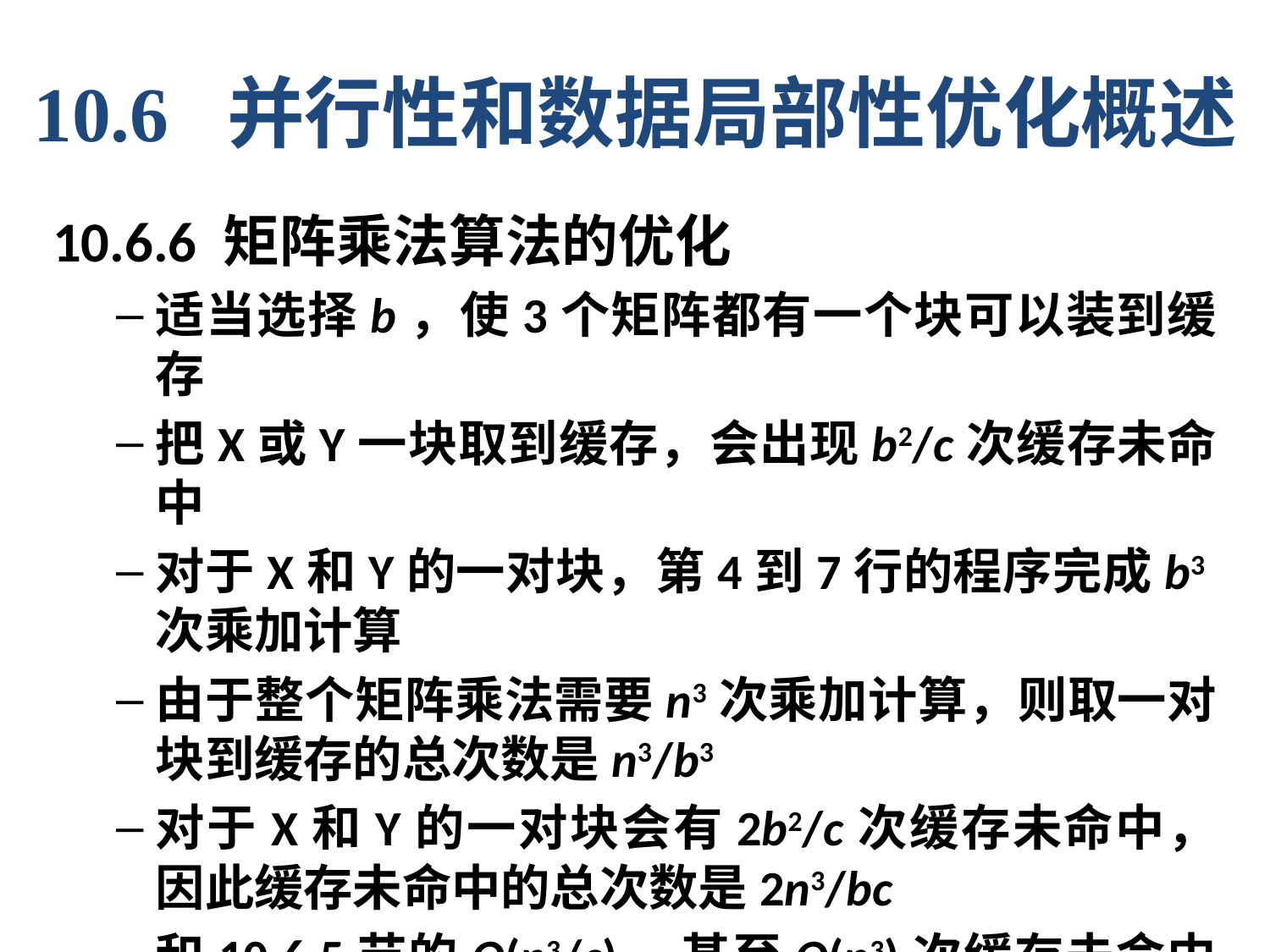

10.6  并行性和数据局部性优化概述
10.6.6 矩阵乘法算法的优化
适当选择b，使3个矩阵都有一个块可以装到缓存
把X或Y一块取到缓存，会出现b2/c次缓存未命中
对于X和Y的一对块，第4到7行的程序完成b3次乘加计算
由于整个矩阵乘法需要n3次乘加计算，则取一对块到缓存的总次数是n3/b3
对于X和Y的一对块会有2b2/c次缓存未命中，因此缓存未命中的总次数是2n3/bc
和10.6.5节的O(n3/c)，甚至O(n3)次缓存未命中相比，在b较大时，2n3/bc能体现出分开方法的好处